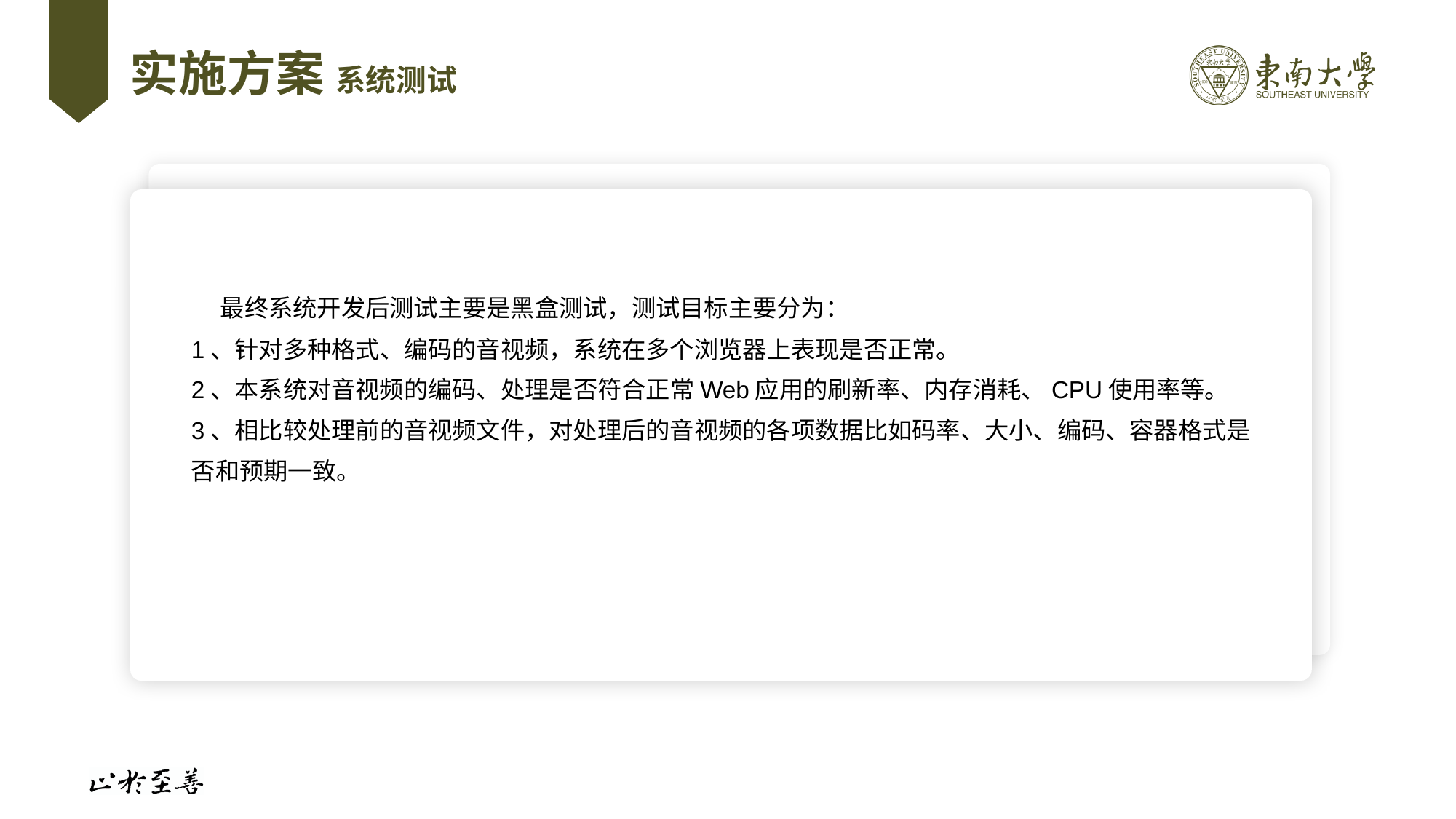

# 实施方案 系统测试

    最终系统开发后测试主要是黑盒测试，测试目标主要分为：
1、针对多种格式、编码的音视频，系统在多个浏览器上表现是否正常。
2、本系统对音视频的编码、处理是否符合正常Web应用的刷新率、内存消耗、CPU使用率等。
3、相比较处理前的音视频文件，对处理后的音视频的各项数据比如码率、大小、编码、容器格式是否和预期一致。

27